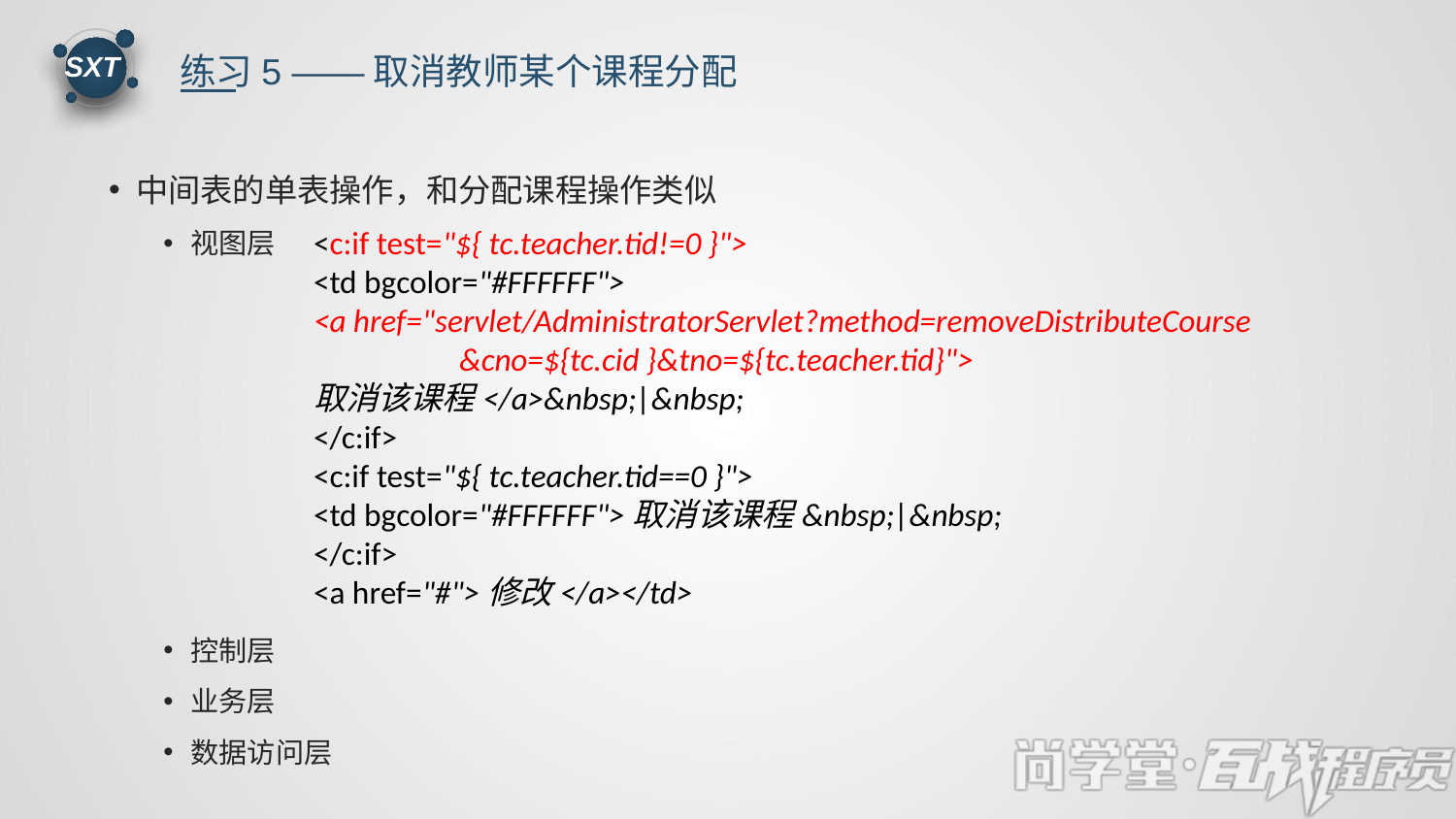

练习5 ——取消教师某个课程分配
SXT
中间表的单表操作，和分配课程操作类似
视图层

控制层
业务层
数据访问层
<c:if test="${ tc.teacher.tid!=0 }">
<td bgcolor="#FFFFFF">
<a href="servlet/AdministratorServlet?method=removeDistributeCourse
	&cno=${tc.cid }&tno=${tc.teacher.tid}">
取消该课程</a>&nbsp;|&nbsp;
</c:if>
<c:if test="${ tc.teacher.tid==0 }">
<td bgcolor="#FFFFFF">取消该课程&nbsp;|&nbsp;
</c:if>
<a href="#">修改</a></td>